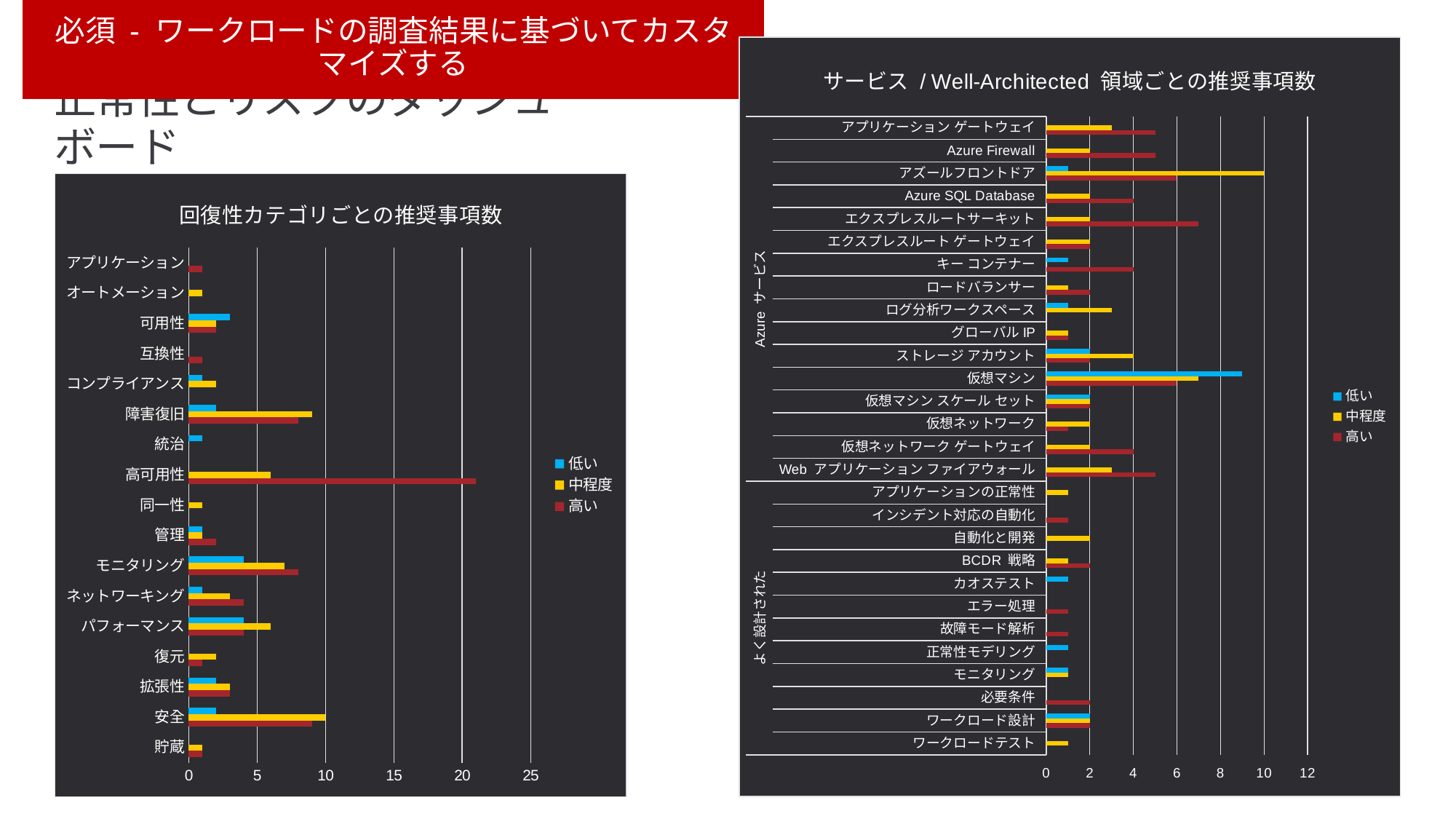

必須 - ワークロードの調査結果に基づいてカスタマイズする

### Chart: サービス / Well-Architected 領域ごとの推奨事項数

| Category | 高い | 中程度 | 低い |
|---|---|---|---|
| ワークロードテスト | None | 1.0 | None |
| ワークロード設計 | 2.0 | 2.0 | 2.0 |
| 必要条件 | 2.0 | None | None |
| モニタリング | None | 1.0 | 1.0 |
| 正常性モデリング | None | None | 1.0 |
| 故障モード解析 | 1.0 | None | None |
| エラー処理 | 1.0 | None | None |
| カオステスト | None | None | 1.0 |
| BCDR 戦略 | 2.0 | 1.0 | None |
| 自動化と開発 | None | 2.0 | None |
| インシデント対応の自動化 | 1.0 | None | None |
| アプリケーションの正常性 | None | 1.0 | None |
| Web アプリケーション ファイアウォール | 5.0 | 3.0 | None |
| 仮想ネットワーク ゲートウェイ | 4.0 | 2.0 | None |
| 仮想ネットワーク | 1.0 | 2.0 | None |
| 仮想マシン スケール セット | 2.0 | 2.0 | 2.0 |
| 仮想マシン | 6.0 | 7.0 | 9.0 |
| ストレージ アカウント | 2.0 | 4.0 | 2.0 |
| グローバルIP | 1.0 | 1.0 | None |
| ログ分析ワークスペース | None | 3.0 | 1.0 |
| ロードバランサー | 2.0 | 1.0 | None |
| キー コンテナー | 4.0 | None | 1.0 |
| エクスプレスルート ゲートウェイ | 2.0 | 2.0 | None |
| エクスプレスルートサーキット | 7.0 | 2.0 | None |
| Azure SQL Database | 4.0 | 2.0 | None |
| アズールフロントドア | 6.0 | 10.0 | 1.0 |
| Azure Firewall | 5.0 | 2.0 | None |
| アプリケーション ゲートウェイ | 5.0 | 3.0 | None |
# 正常性とリスクのダッシュボード

### Chart: 回復性カテゴリごとの推奨事項数

| Category | 高い | 中程度 | 低い |
|---|---|---|---|
| 貯蔵 | 1.0 | 1.0 | None |
| 安全 | 9.0 | 10.0 | 2.0 |
| 拡張性 | 3.0 | 3.0 | 2.0 |
| 復元 | 1.0 | 2.0 | None |
| パフォーマンス | 4.0 | 6.0 | 4.0 |
| ネットワーキング | 4.0 | 3.0 | 1.0 |
| モニタリング | 8.0 | 7.0 | 4.0 |
| 管理 | 2.0 | 1.0 | 1.0 |
| 同一性 | None | 1.0 | None |
| 高可用性 | 21.0 | 6.0 | None |
| 統治 | None | None | 1.0 |
| 障害復旧 | 8.0 | 9.0 | 2.0 |
| コンプライアンス | None | 2.0 | 1.0 |
| 互換性 | 1.0 | None | None |
| 可用性 | 2.0 | 2.0 | 3.0 |
| オートメーション | None | 1.0 | None |
| アプリケーション | 1.0 | None | None |